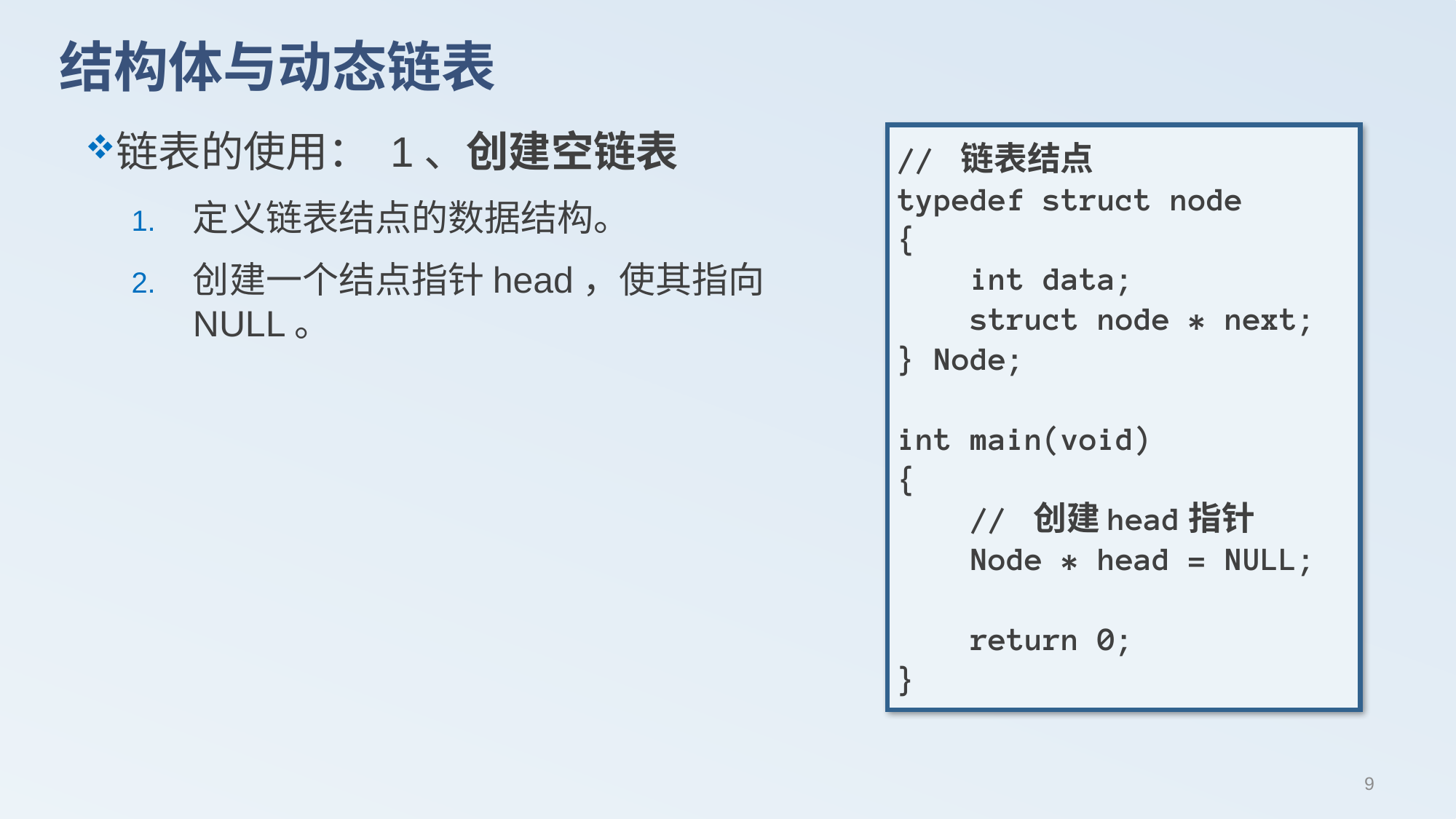

# 结构体与动态链表
链表的使用： 1、创建空链表
定义链表结点的数据结构。
创建一个结点指针head，使其指向NULL。
// 链表结点
typedef struct node
{
    int data;
    struct node * next;
} Node;

int main(void)
{
    // 创建head指针
    Node * head = NULL;

    return 0;
}